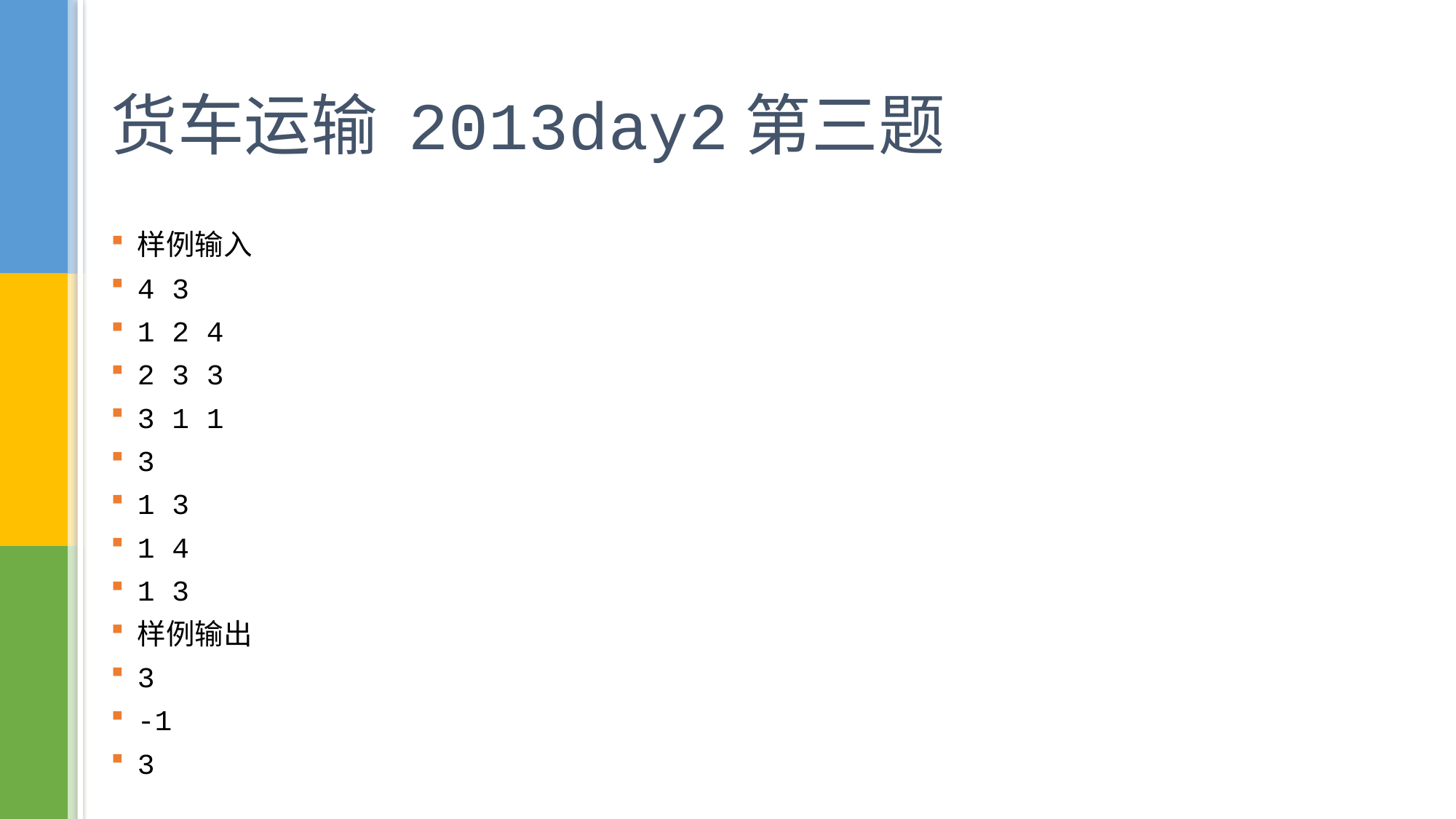

# 货车运输 2013day2第三题
样例输入
4 3
1 2 4
2 3 3
3 1 1
3
1 3
1 4
1 3
样例输出
3
-1
3